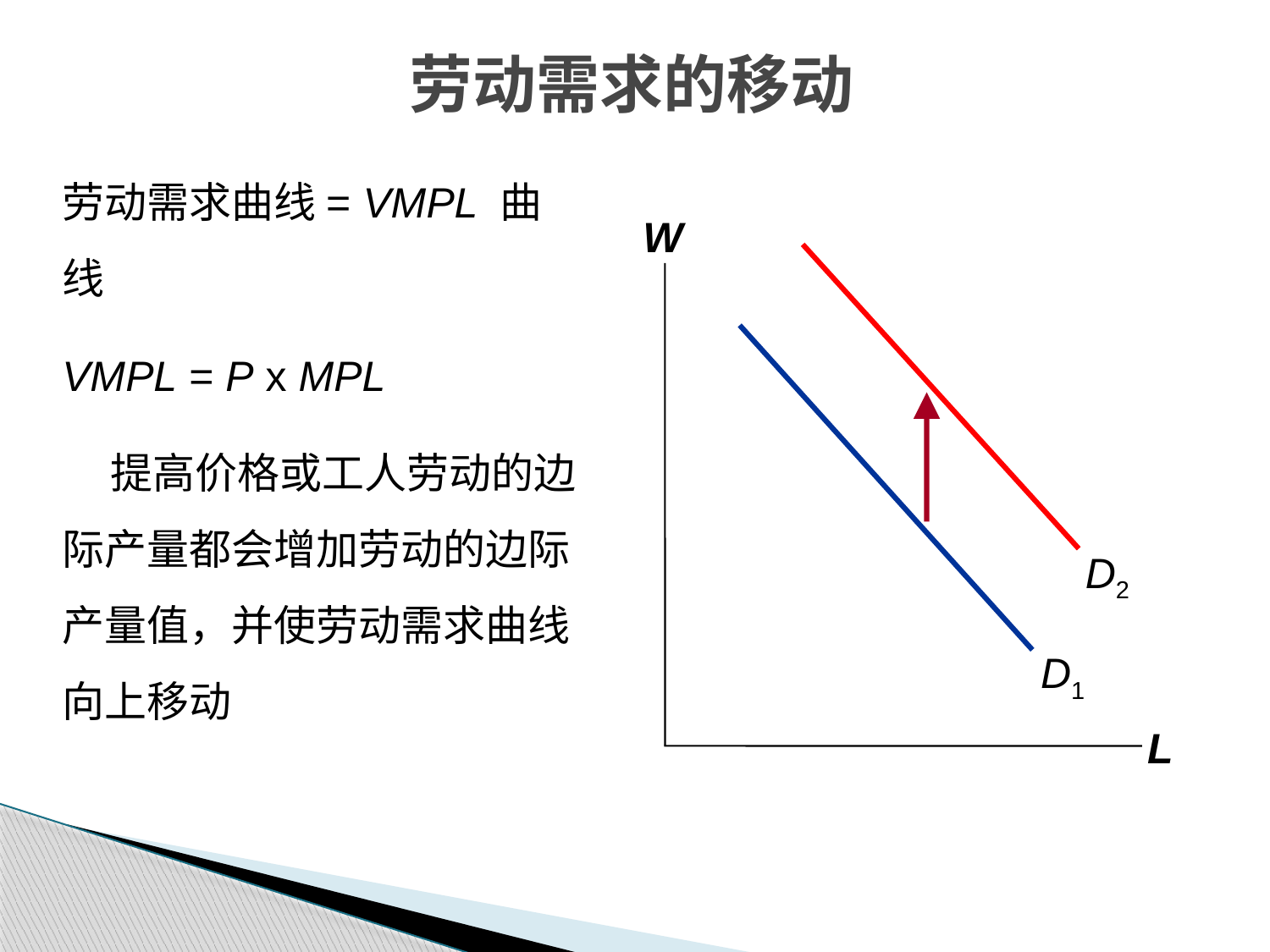

劳动需求的移动
劳动需求曲线= VMPL 曲线
VMPL = P x MPL
    提高价格或工人劳动的边际产量都会增加劳动的边际产量值，并使劳动需求曲线向上移动
W

L

D2

D1